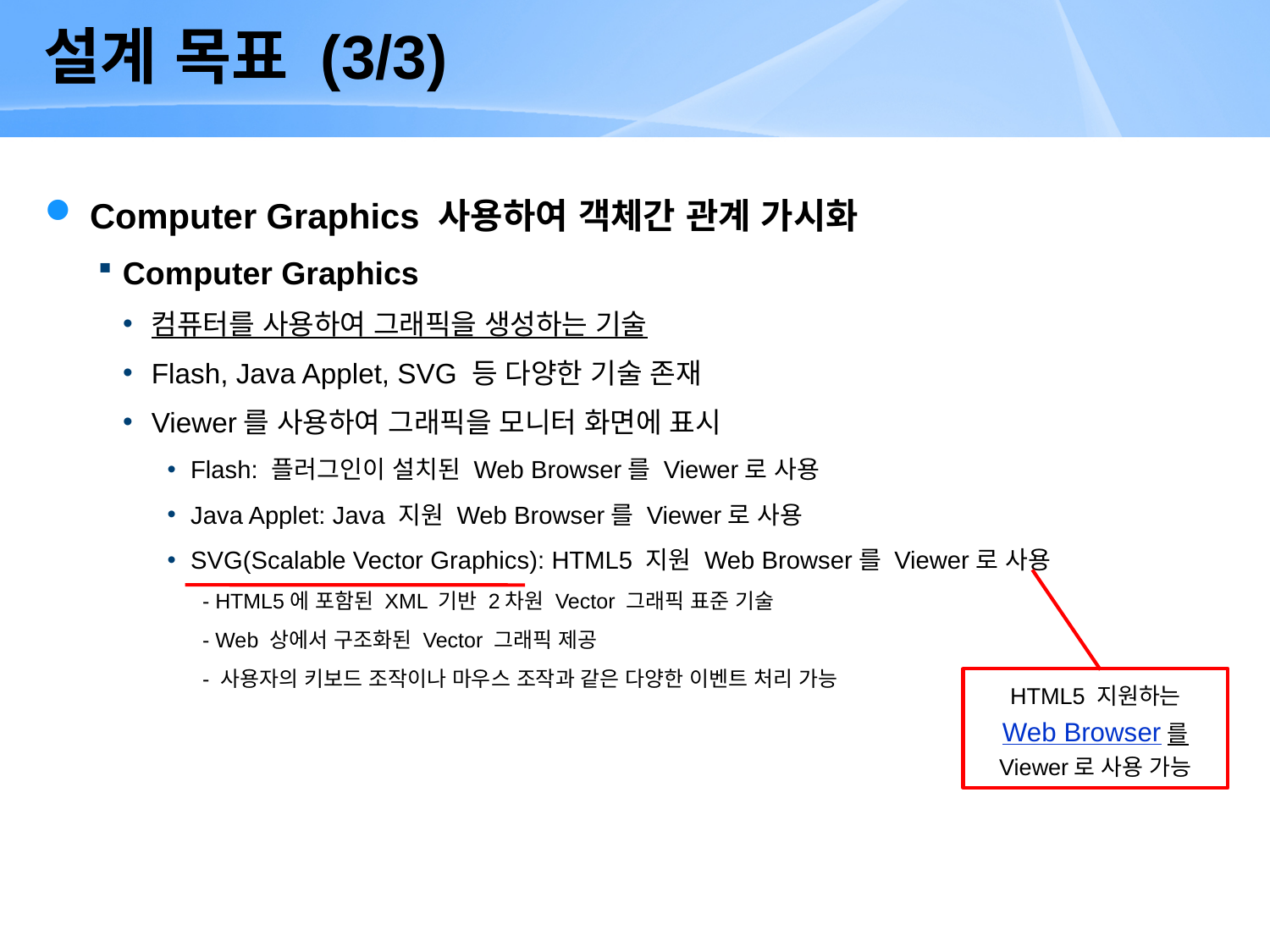

설계 목표 (3/3)
 Computer Graphics 사용하여 객체간 관계 가시화
Computer Graphics
컴퓨터를 사용하여 그래픽을 생성하는 기술
Flash, Java Applet, SVG 등 다양한 기술 존재
Viewer를 사용하여 그래픽을 모니터 화면에 표시
Flash: 플러그인이 설치된 Web Browser를 Viewer로 사용
Java Applet: Java 지원 Web Browser를 Viewer로 사용
SVG(Scalable Vector Graphics): HTML5 지원 Web Browser를 Viewer로 사용
	  - HTML5에 포함된 XML 기반 2차원 Vector 그래픽 표준 기술
	  - Web 상에서 구조화된 Vector 그래픽 제공
	  - 사용자의 키보드 조작이나 마우스 조작과 같은 다양한 이벤트 처리 가능

HTML5 지원하는
Web Browser를
Viewer로 사용 가능